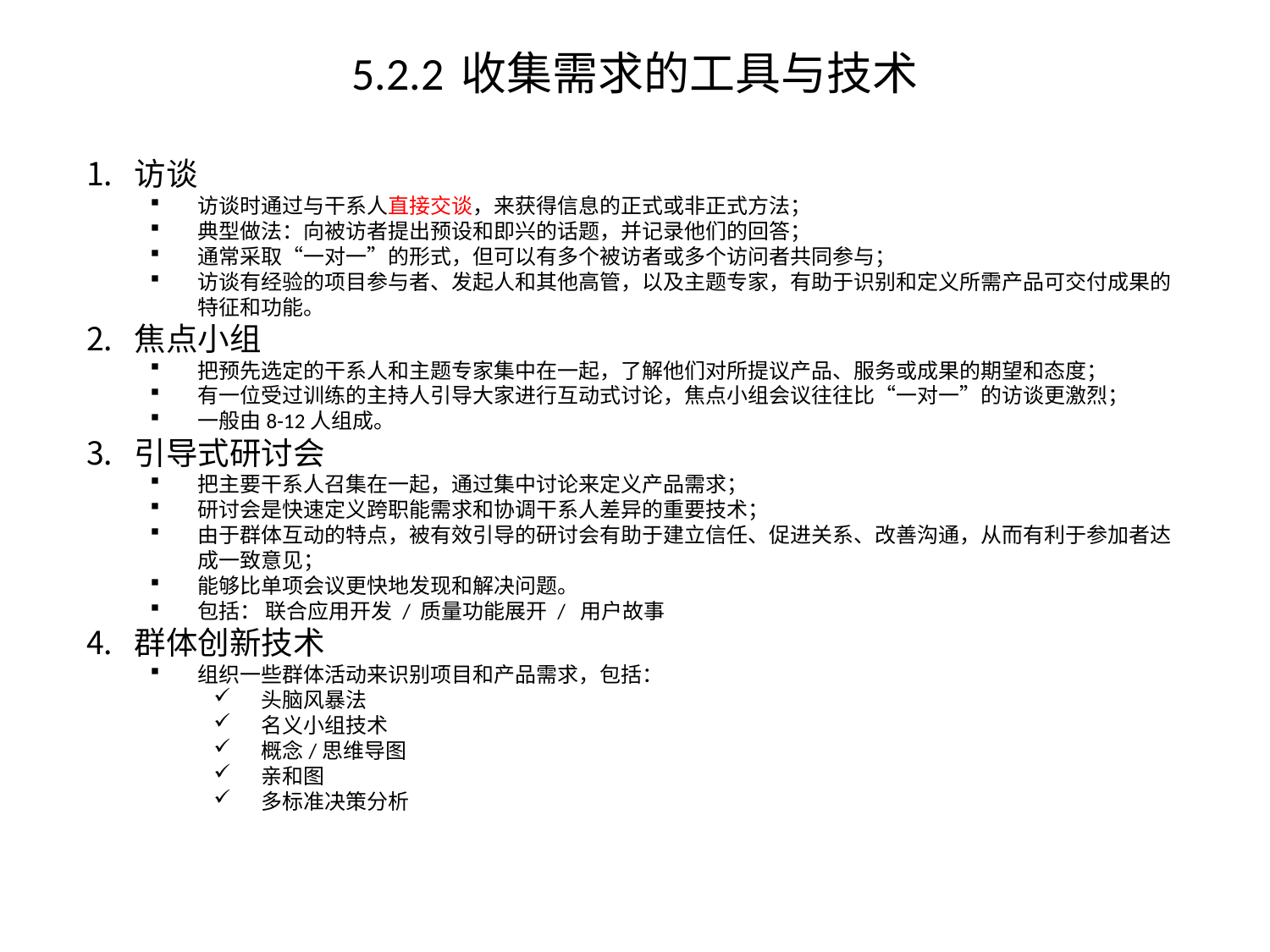

# 5.2.2 收集需求的工具与技术
访谈
访谈时通过与干系人直接交谈，来获得信息的正式或非正式方法；
典型做法：向被访者提出预设和即兴的话题，并记录他们的回答；
通常采取“一对一”的形式，但可以有多个被访者或多个访问者共同参与；
访谈有经验的项目参与者、发起人和其他高管，以及主题专家，有助于识别和定义所需产品可交付成果的特征和功能。
焦点小组
把预先选定的干系人和主题专家集中在一起，了解他们对所提议产品、服务或成果的期望和态度；
有一位受过训练的主持人引导大家进行互动式讨论，焦点小组会议往往比“一对一”的访谈更激烈；
一般由8-12人组成。
引导式研讨会
把主要干系人召集在一起，通过集中讨论来定义产品需求；
研讨会是快速定义跨职能需求和协调干系人差异的重要技术；
由于群体互动的特点，被有效引导的研讨会有助于建立信任、促进关系、改善沟通，从而有利于参加者达成一致意见；
能够比单项会议更快地发现和解决问题。
包括： 联合应用开发 / 质量功能展开 /  用户故事
群体创新技术
组织一些群体活动来识别项目和产品需求，包括：
头脑风暴法
名义小组技术
概念/思维导图
亲和图
多标准决策分析